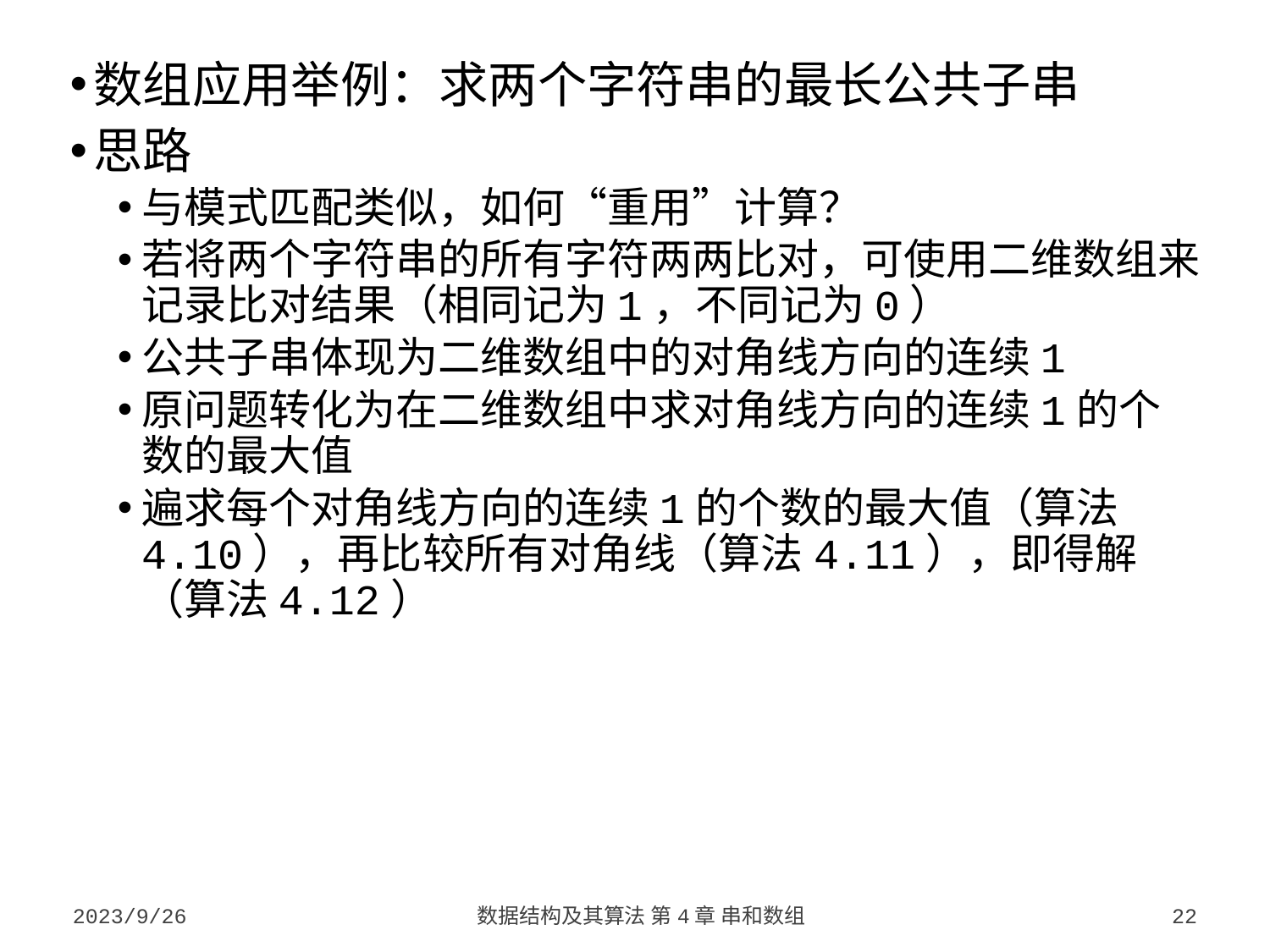

数组应用举例：求两个字符串的最长公共子串
思路
与模式匹配类似，如何“重用”计算？
若将两个字符串的所有字符两两比对，可使用二维数组来记录比对结果（相同记为1，不同记为0）
公共子串体现为二维数组中的对角线方向的连续1
原问题转化为在二维数组中求对角线方向的连续1的个数的最大值
遍求每个对角线方向的连续1的个数的最大值（算法4.10），再比较所有对角线（算法4.11），即得解（算法4.12）
2023/9/26
数据结构及其算法 第4章 串和数组
22